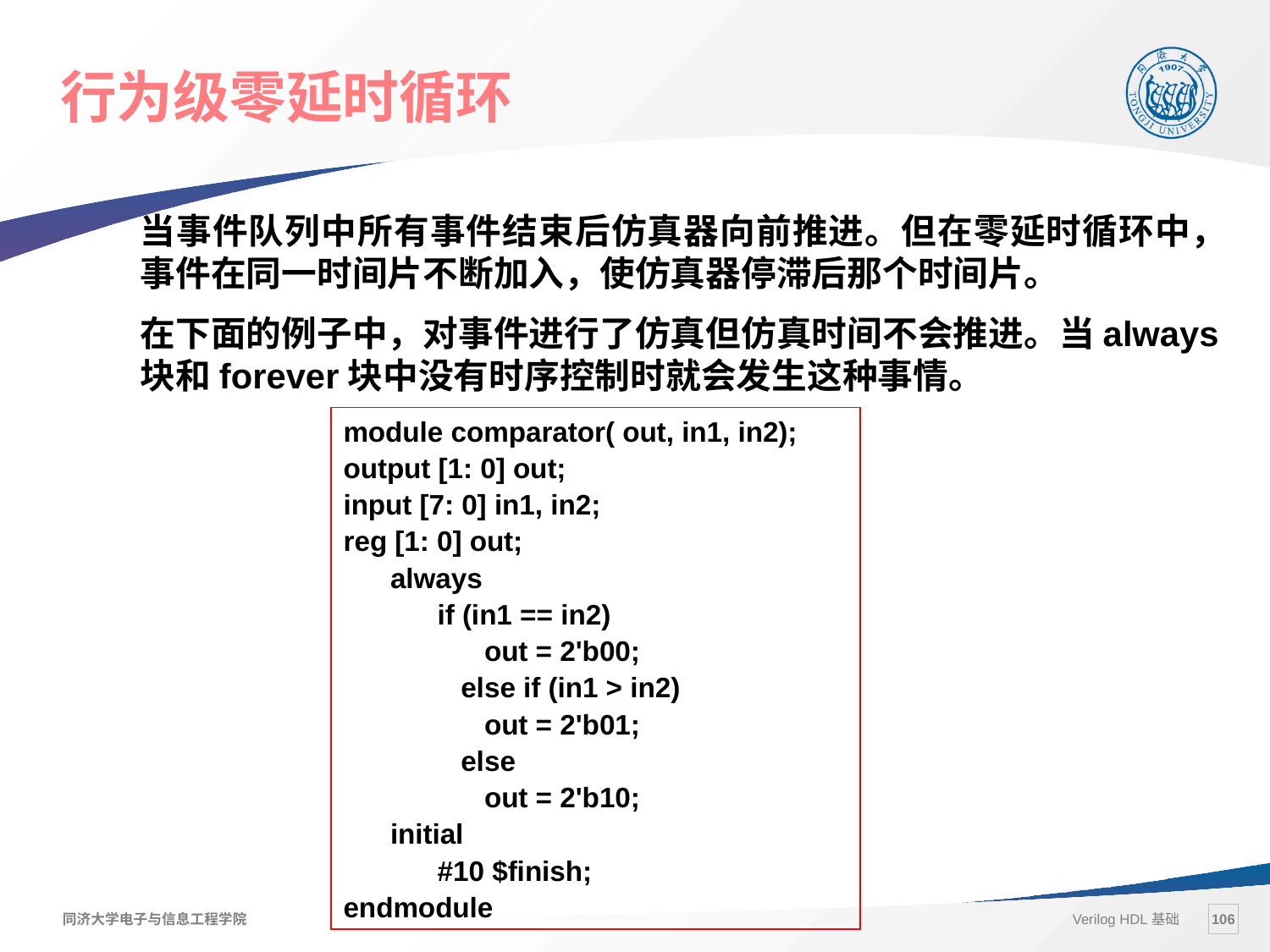

# 行为级零延时循环
当事件队列中所有事件结束后仿真器向前推进。但在零延时循环中，事件在同一时间片不断加入，使仿真器停滞后那个时间片。
在下面的例子中，对事件进行了仿真但仿真时间不会推进。当always块和forever块中没有时序控制时就会发生这种事情。
module comparator( out, in1, in2);
output [1: 0] out;
input [7: 0] in1, in2;
reg [1: 0] out;
      always
            if (in1 == in2)
                  out = 2'b00;
               else if (in1 > in2)
                  out = 2'b01;
               else
                  out = 2'b10;
      initial
            #10 $finish;
endmodule